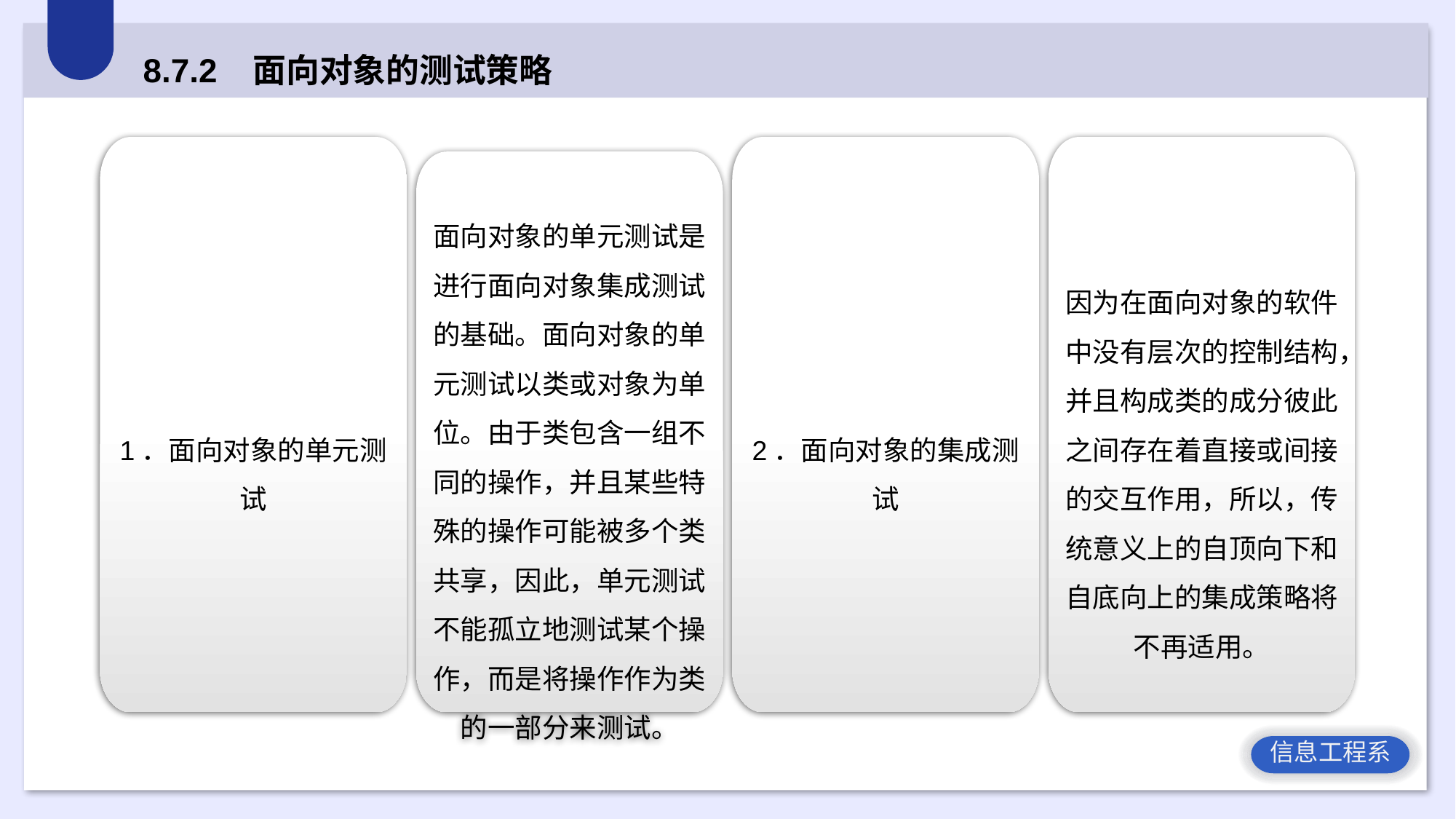

8.7.2   面向对象的测试策略
1．面向对象的单元测试
2．面向对象的集成测试
因为在面向对象的软件中没有层次的控制结构，并且构成类的成分彼此之间存在着直接或间接的交互作用，所以，传统意义上的自顶向下和自底向上的集成策略将不再适用。
面向对象的单元测试是进行面向对象集成测试的基础。面向对象的单元测试以类或对象为单位。由于类包含一组不同的操作，并且某些特殊的操作可能被多个类共享，因此，单元测试不能孤立地测试某个操作，而是将操作作为类的一部分来测试。